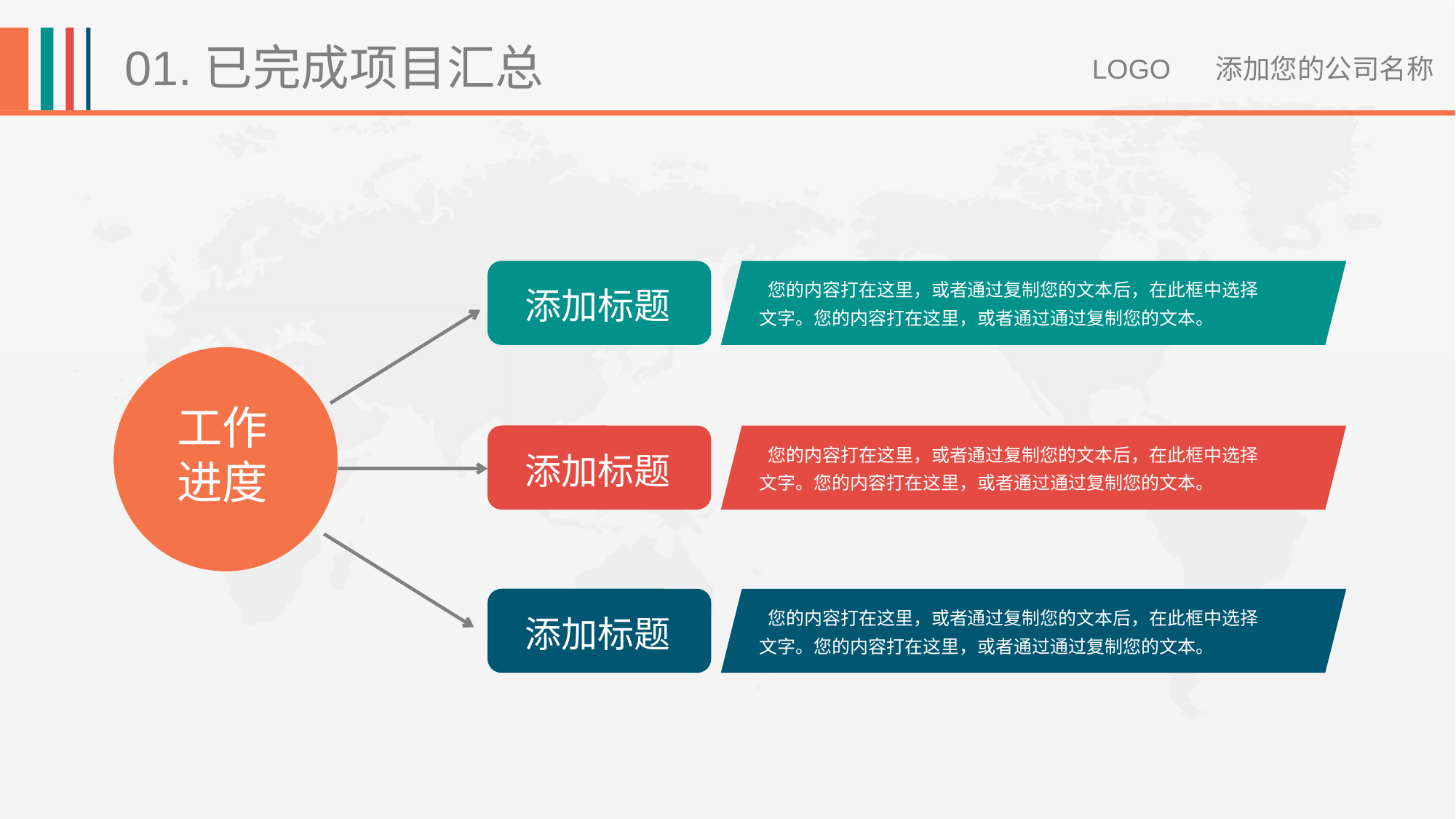

01.已完成项目汇总
LOGO     添加您的公司名称

添加标题

 您的内容打在这里，或者通过复制您的文本后，在此框中选择
文字。您的内容打在这里，或者通过通过复制您的文本。

工作
进度

添加标题

 您的内容打在这里，或者通过复制您的文本后，在此框中选择
文字。您的内容打在这里，或者通过通过复制您的文本。

添加标题

 您的内容打在这里，或者通过复制您的文本后，在此框中选择
文字。您的内容打在这里，或者通过通过复制您的文本。